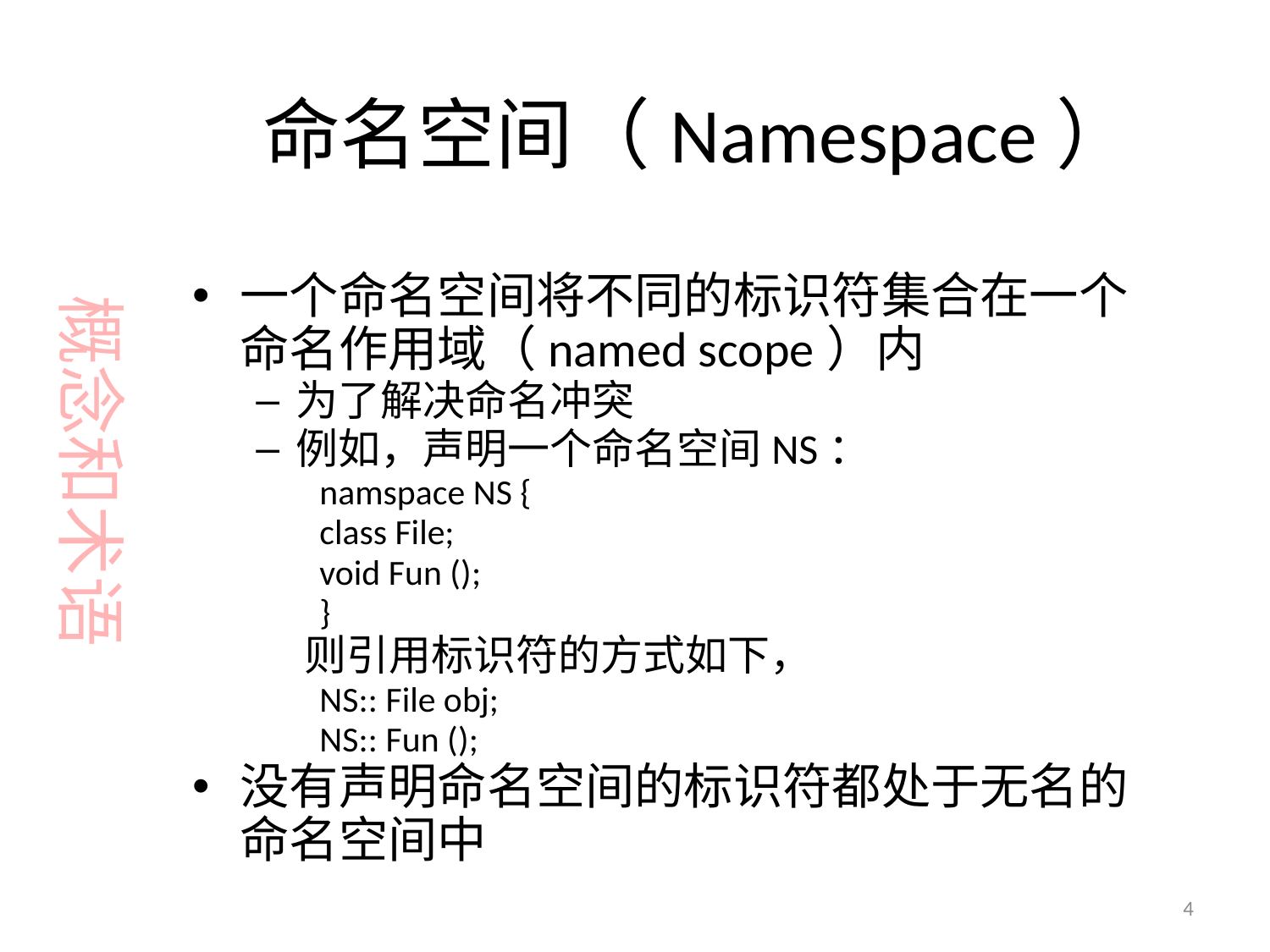

# 命名空间（Namespace）
概念和术语
一个命名空间将不同的标识符集合在一个命名作用域（named scope）内
为了解决命名冲突
例如，声明一个命名空间NS：
namspace NS {
class File;
void Fun ();
}
    则引用标识符的方式如下，
NS:: File obj;
NS:: Fun ();
没有声明命名空间的标识符都处于无名的命名空间中
4